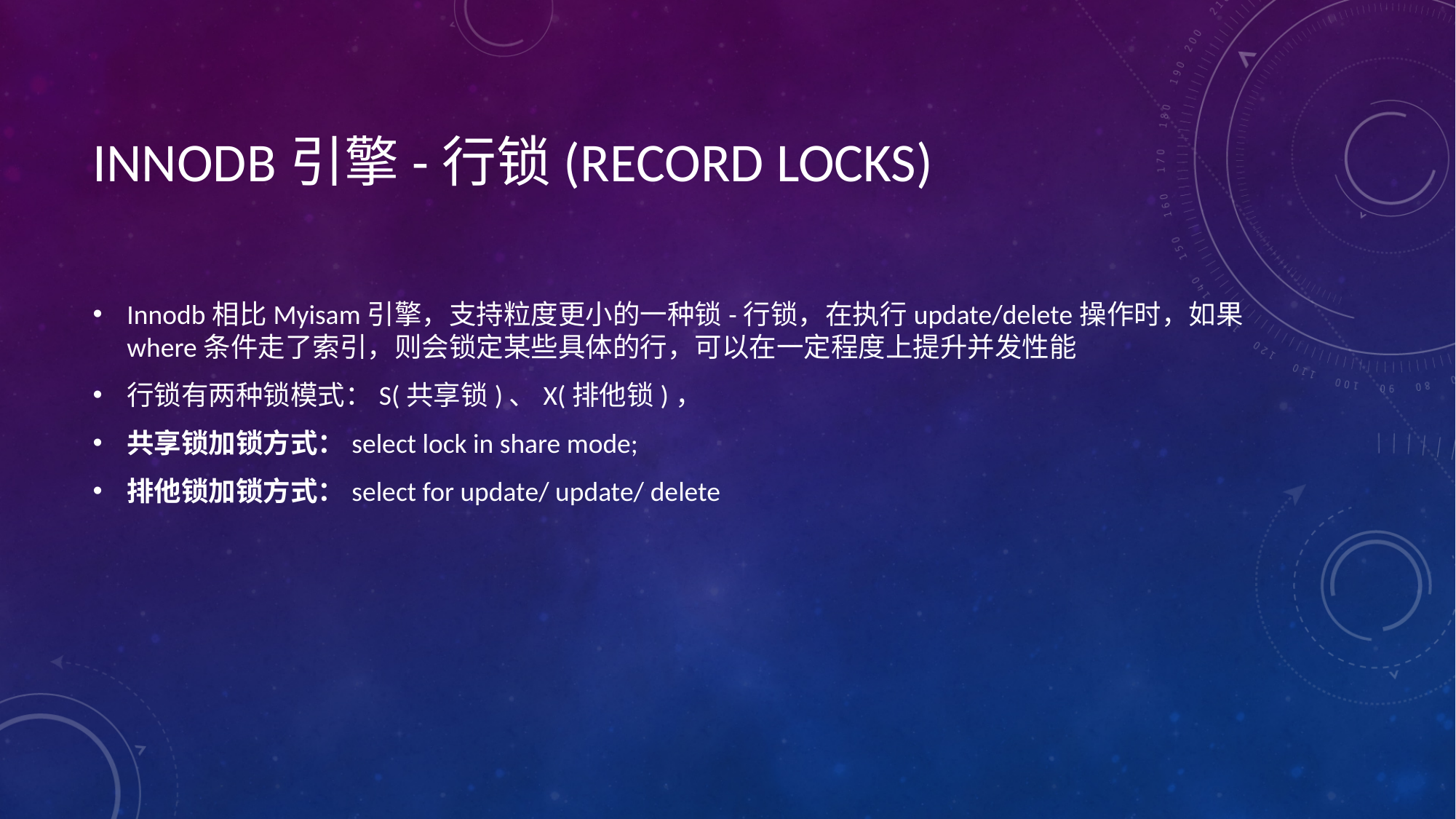

# Innodb引擎-行锁(Record Locks)
Innodb相比Myisam引擎，支持粒度更小的一种锁-行锁，在执行update/delete操作时，如果where条件走了索引，则会锁定某些具体的行，可以在一定程度上提升并发性能
行锁有两种锁模式：S(共享锁)、X(排他锁)，
共享锁加锁方式：select lock in share mode;
排他锁加锁方式：select for update/ update/ delete